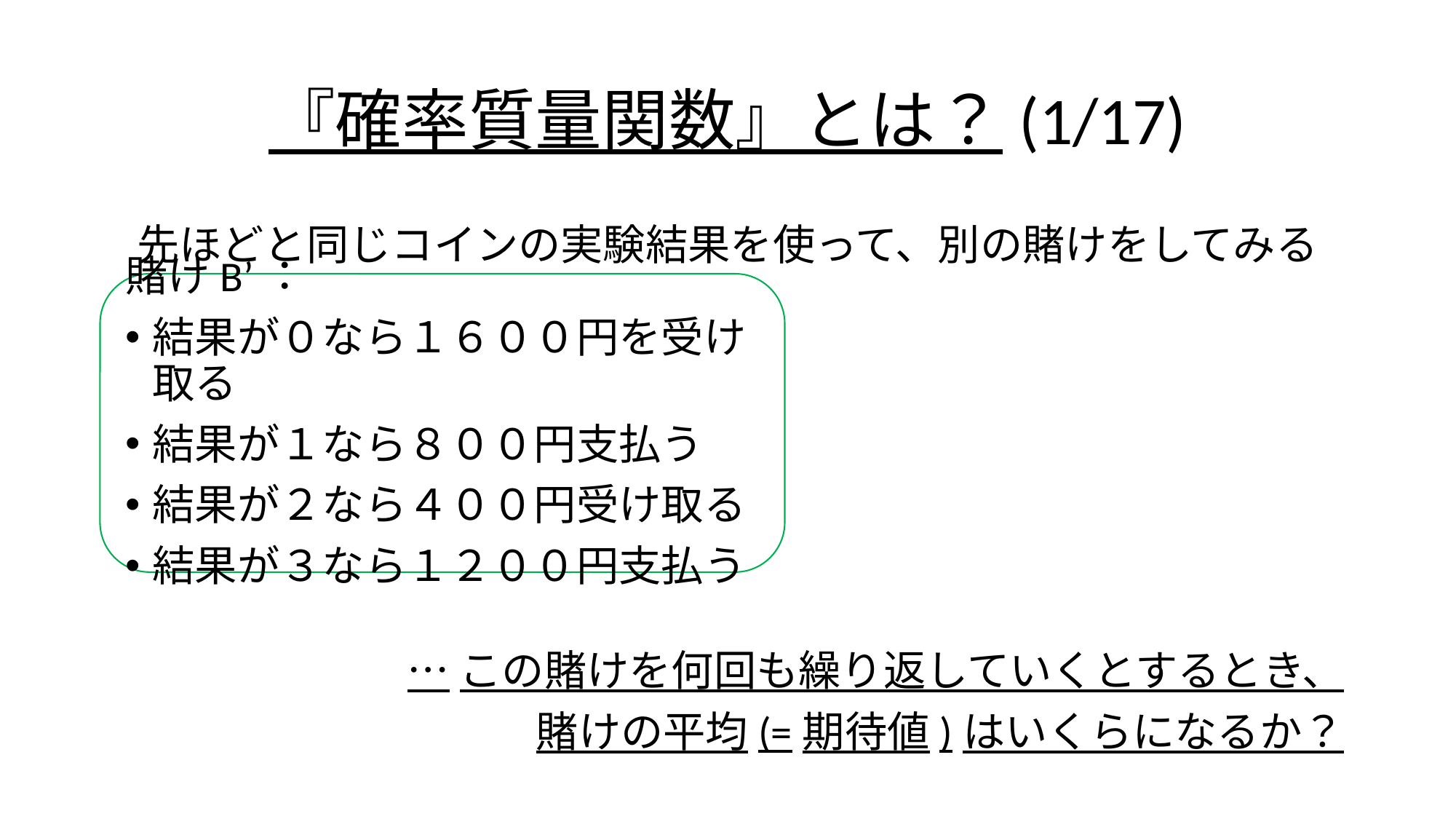

# 『確率質量関数』とは？(1/17)
先ほどと同じコインの実験結果を使って、別の賭けをしてみる

…この賭けを何回も繰り返していくとするとき、
賭けの平均(=期待値)はいくらになるか？

賭けB’：
結果が０なら１６００円を受け取る
結果が１なら８００円支払う
結果が２なら４００円受け取る
結果が３なら１２００円支払う